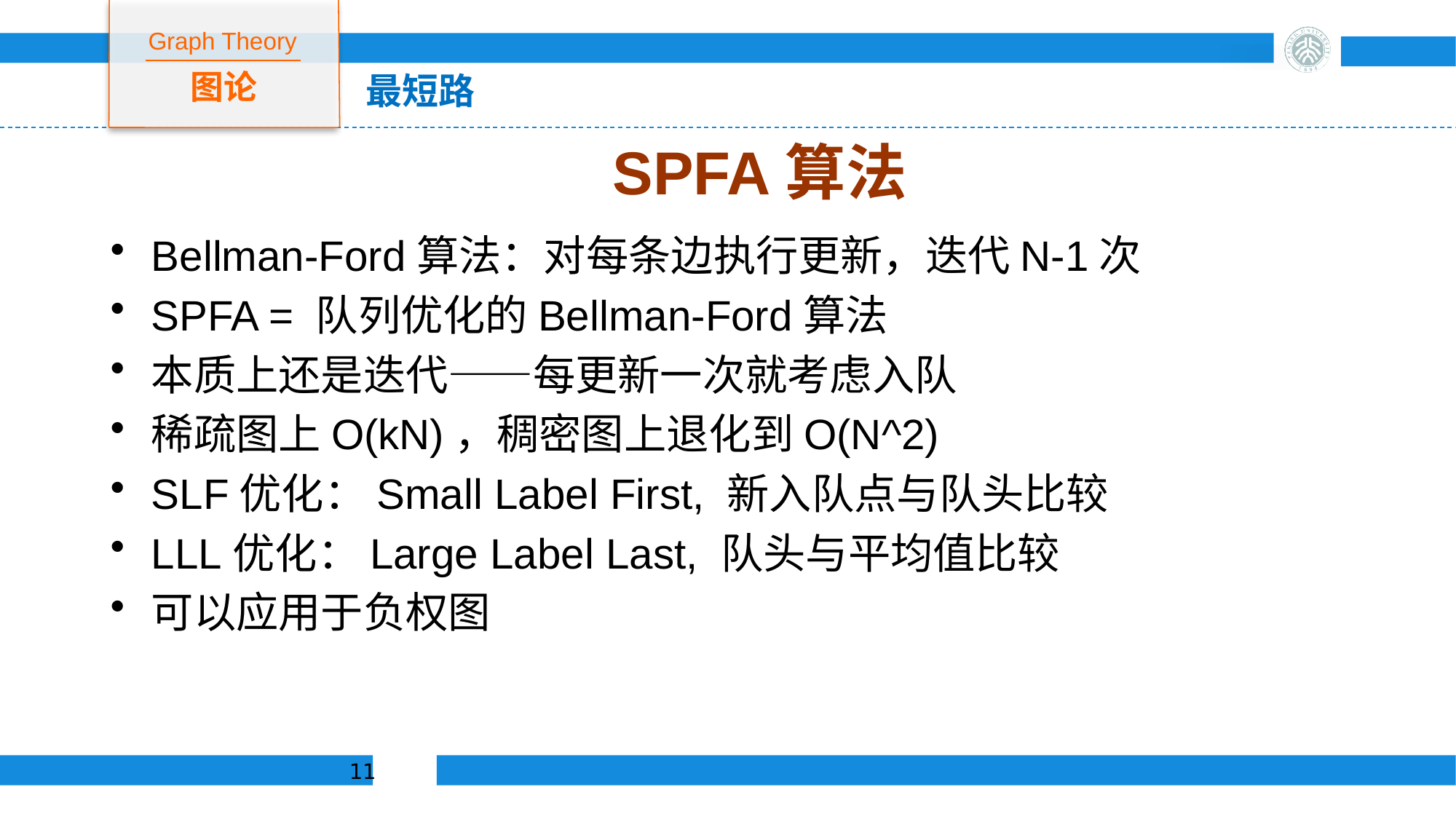

Graph Theory
图论
最短路
# SPFA算法
Bellman-Ford算法：对每条边执行更新，迭代N-1次
SPFA = 队列优化的Bellman-Ford算法
本质上还是迭代——每更新一次就考虑入队
稀疏图上O(kN)，稠密图上退化到O(N^2)
SLF优化：Small Label First, 新入队点与队头比较
LLL优化：Large Label Last, 队头与平均值比较
可以应用于负权图